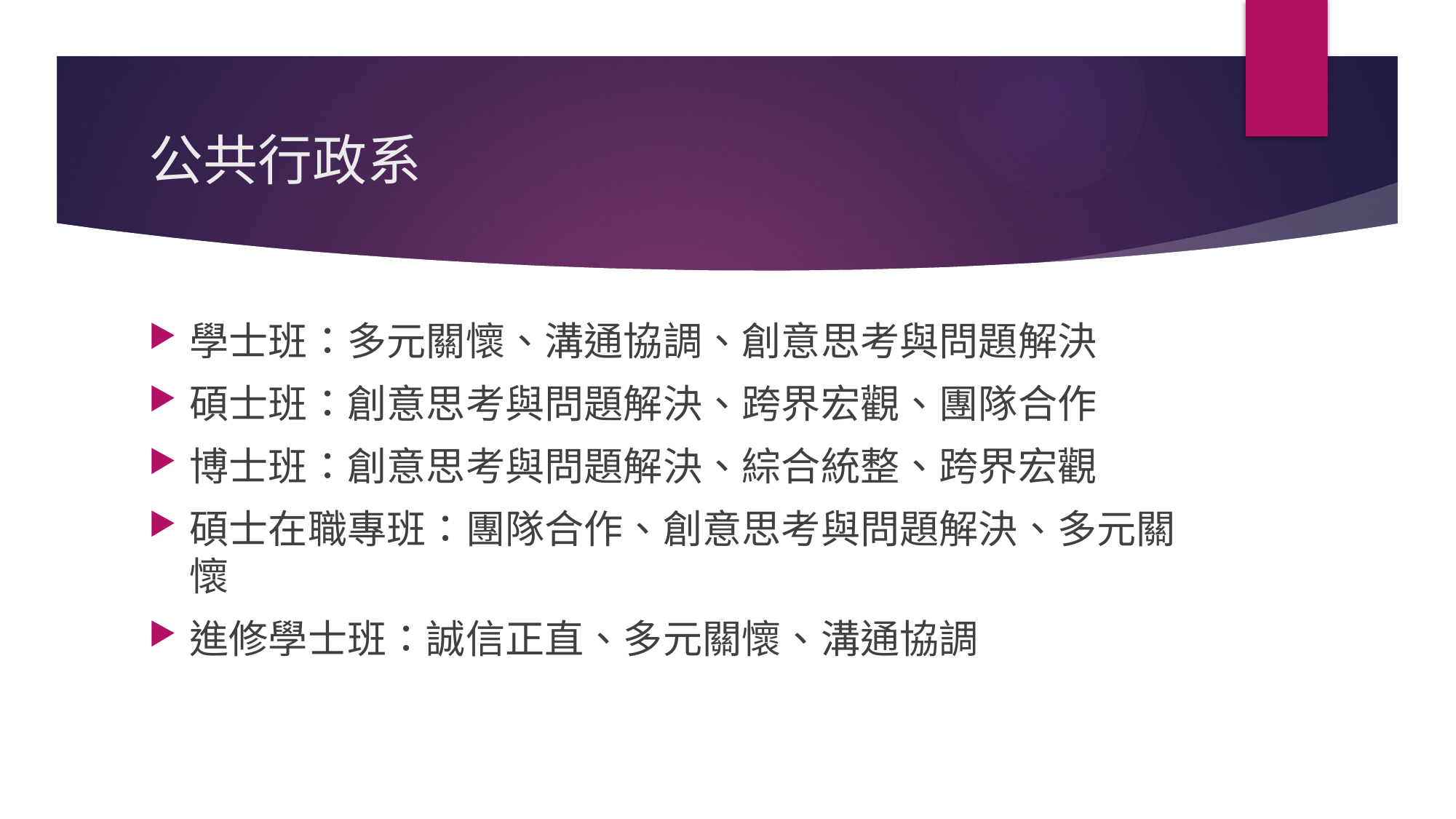

# 公共行政系
學士班：多元關懷、溝通協調、創意思考與問題解決
碩士班：創意思考與問題解決、跨界宏觀、團隊合作
博士班：創意思考與問題解決、綜合統整、跨界宏觀
碩士在職專班：團隊合作、創意思考與問題解決、多元關懷
進修學士班：誠信正直、多元關懷、溝通協調